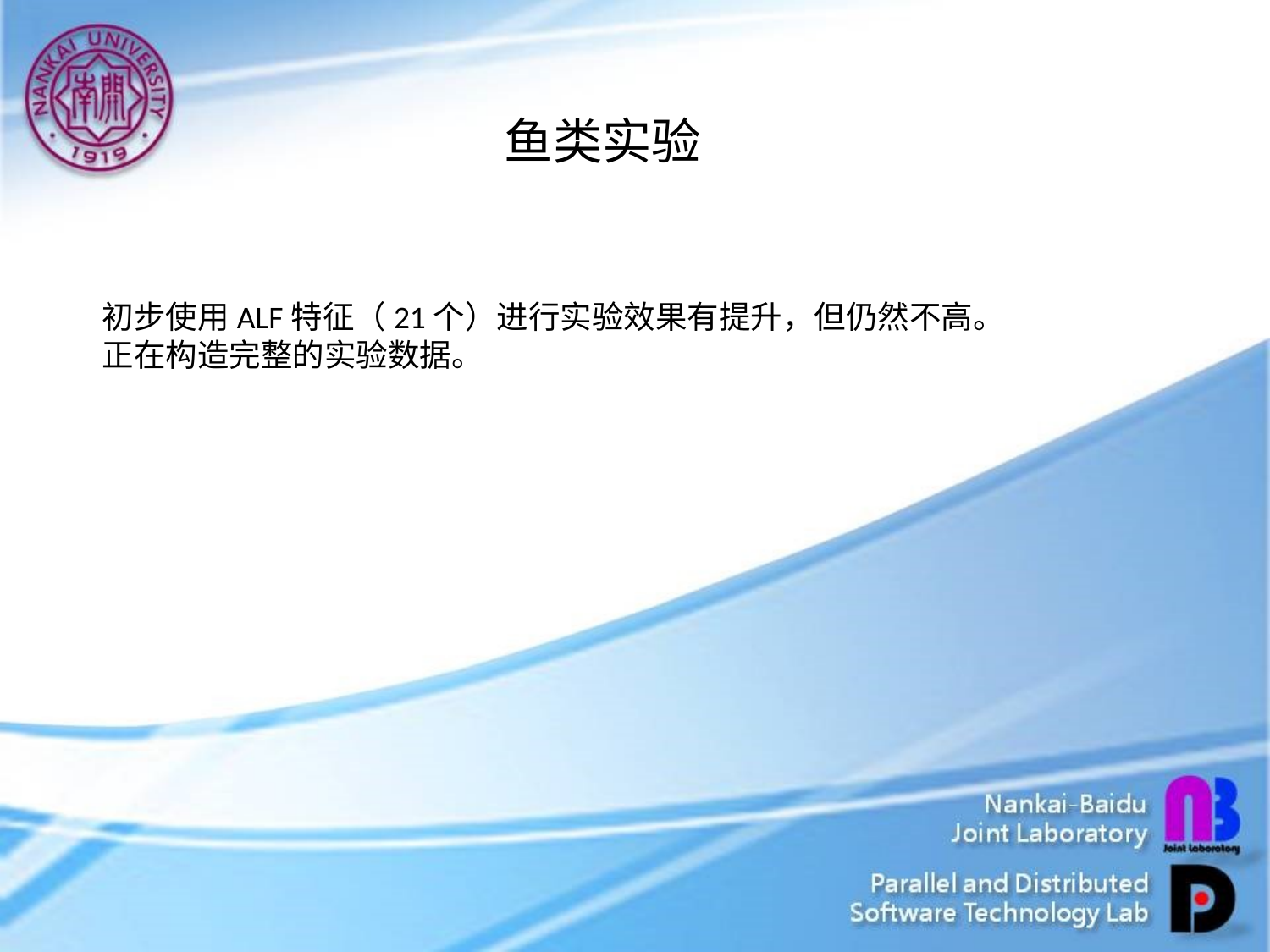

鱼类实验
初步使用ALF特征（21个）进行实验效果有提升，但仍然不高。
正在构造完整的实验数据。